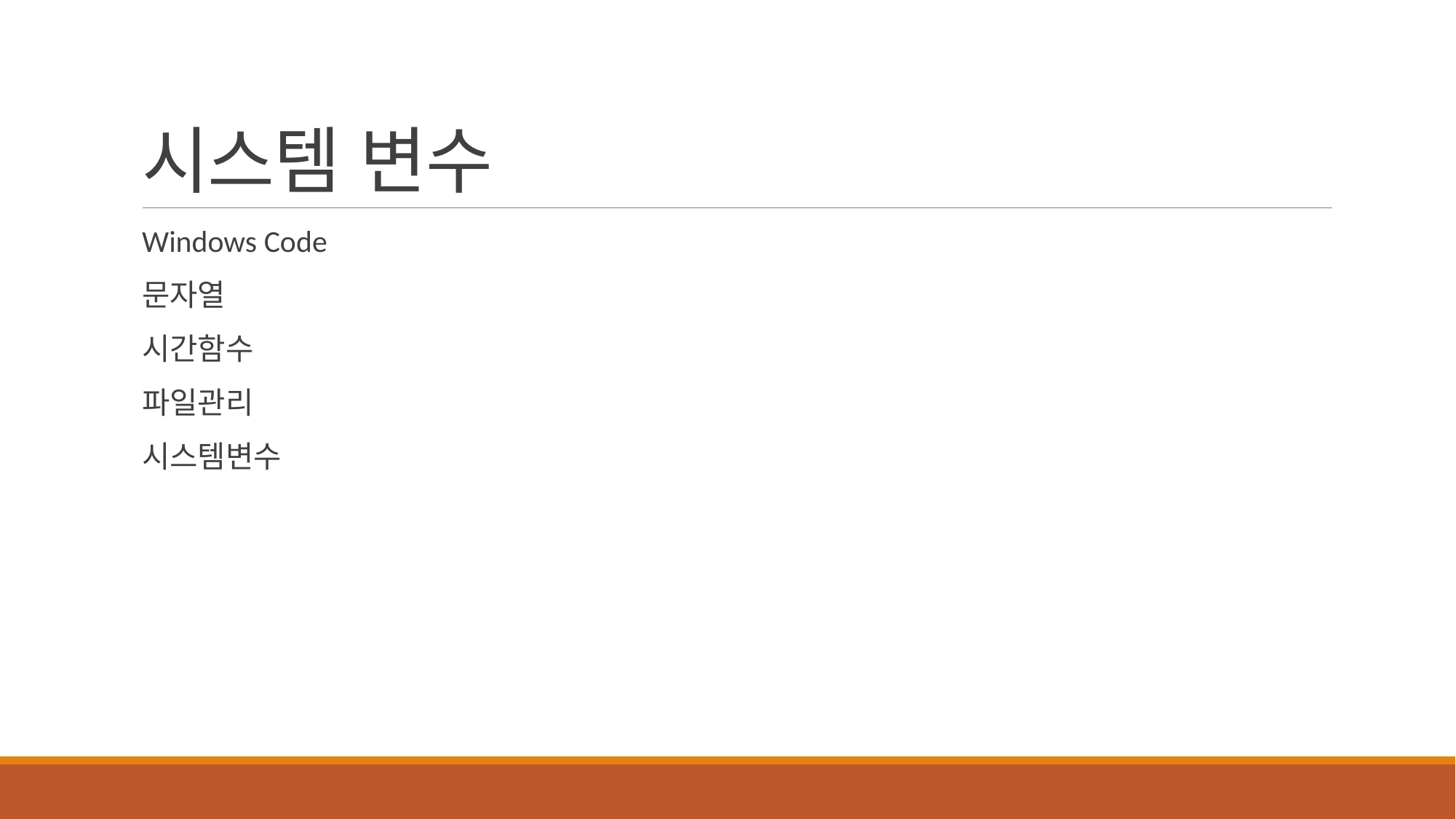

# 시스템 변수
Windows Code
문자열
시간함수
파일관리
시스템변수